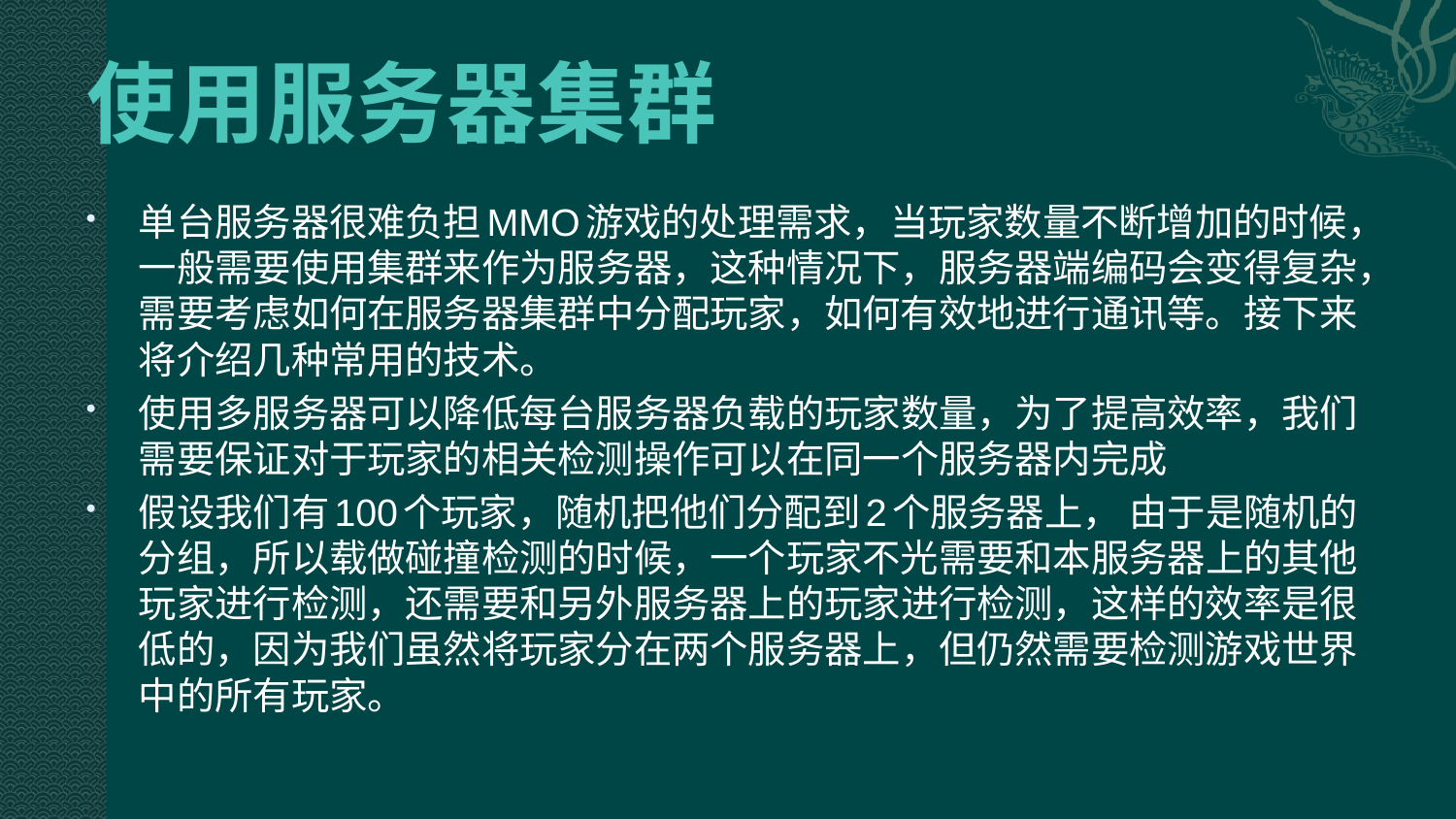

# 使用服务器集群
单台服务器很难负担MMO游戏的处理需求，当玩家数量不断增加的时候，一般需要使用集群来作为服务器，这种情况下，服务器端编码会变得复杂，需要考虑如何在服务器集群中分配玩家，如何有效地进行通讯等。接下来将介绍几种常用的技术。
使用多服务器可以降低每台服务器负载的玩家数量，为了提高效率，我们需要保证对于玩家的相关检测操作可以在同一个服务器内完成
假设我们有100个玩家，随机把他们分配到2个服务器上， 由于是随机的分组，所以载做碰撞检测的时候，一个玩家不光需要和本服务器上的其他玩家进行检测，还需要和另外服务器上的玩家进行检测，这样的效率是很低的，因为我们虽然将玩家分在两个服务器上，但仍然需要检测游戏世界中的所有玩家。